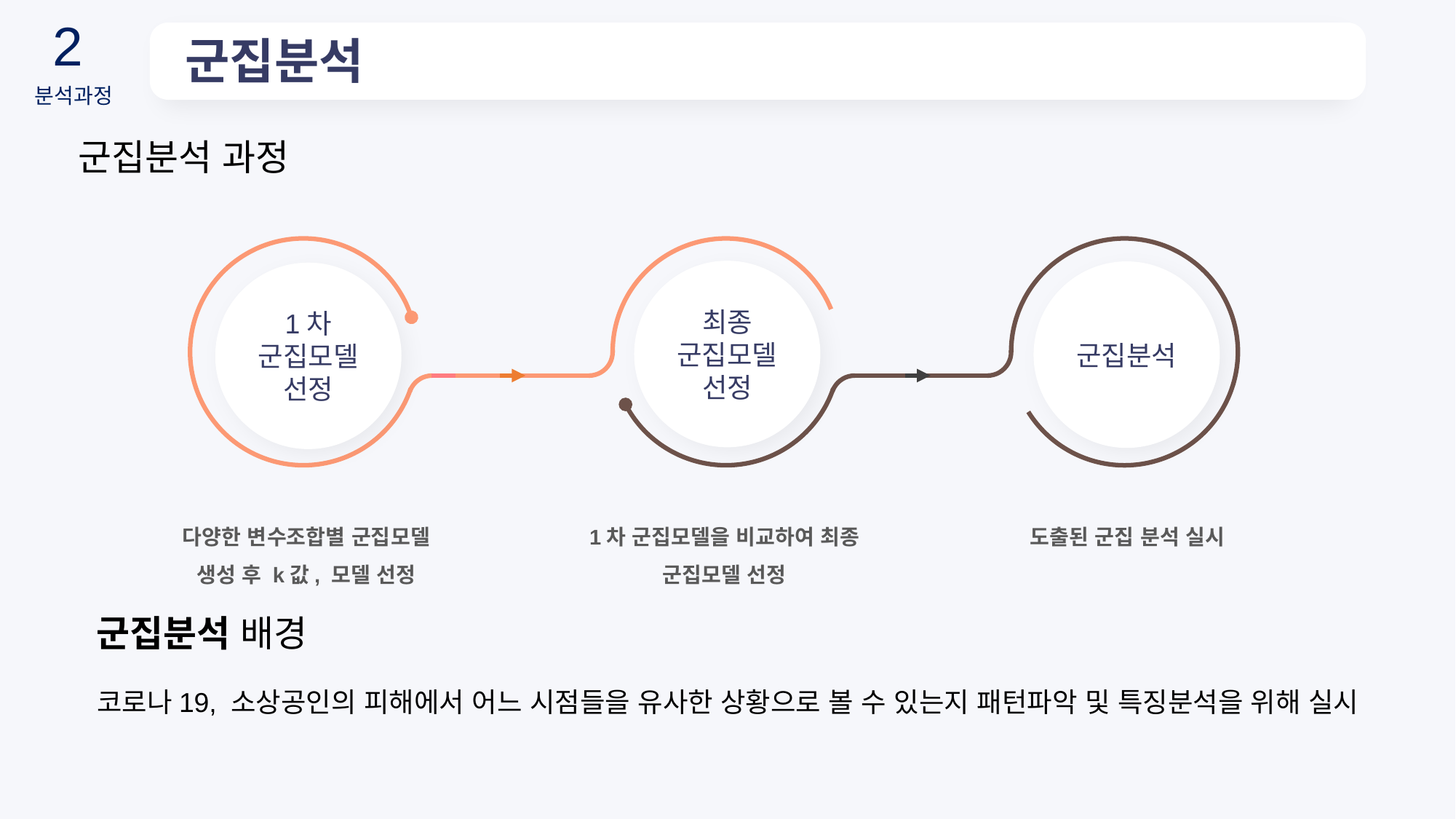

2
분석과정
군집분석
군집분석 과정

최종 군집모델 선정
군집분석
1차 군집모델 선정
도출된 군집 분석 실시
다양한 변수조합별 군집모델 생성 후 k값, 모델 선정
1차 군집모델을 비교하여 최종 군집모델 선정
군집분석 배경
코로나19, 소상공인의 피해에서 어느 시점들을 유사한 상황으로 볼 수 있는지 패턴파악 및 특징분석을 위해 실시